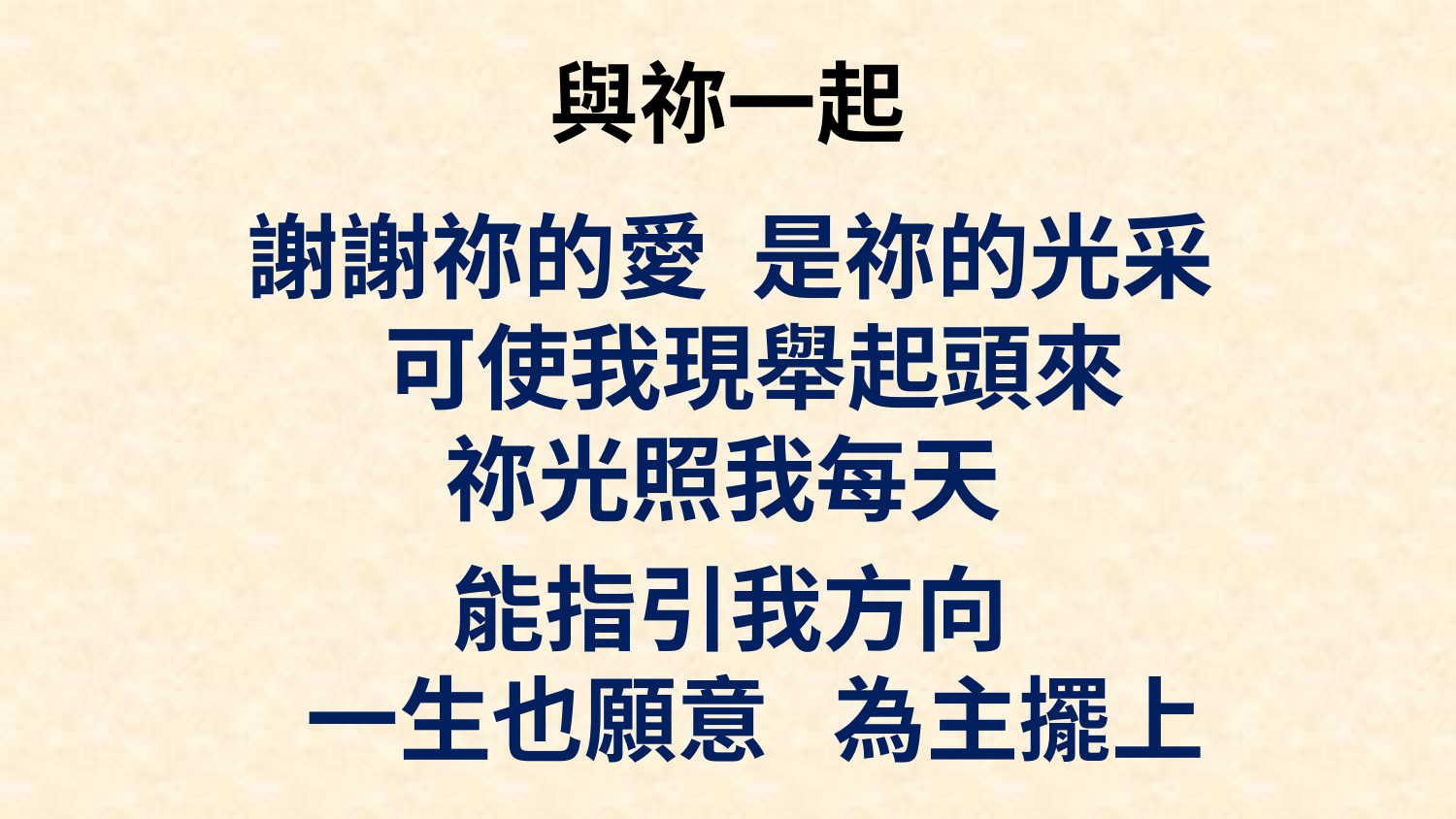

# 與祢一起
謝謝祢的愛  是祢的光采
可使我現舉起頭來
祢光照我每天
能指引我方向
一生也願意   為主擺上